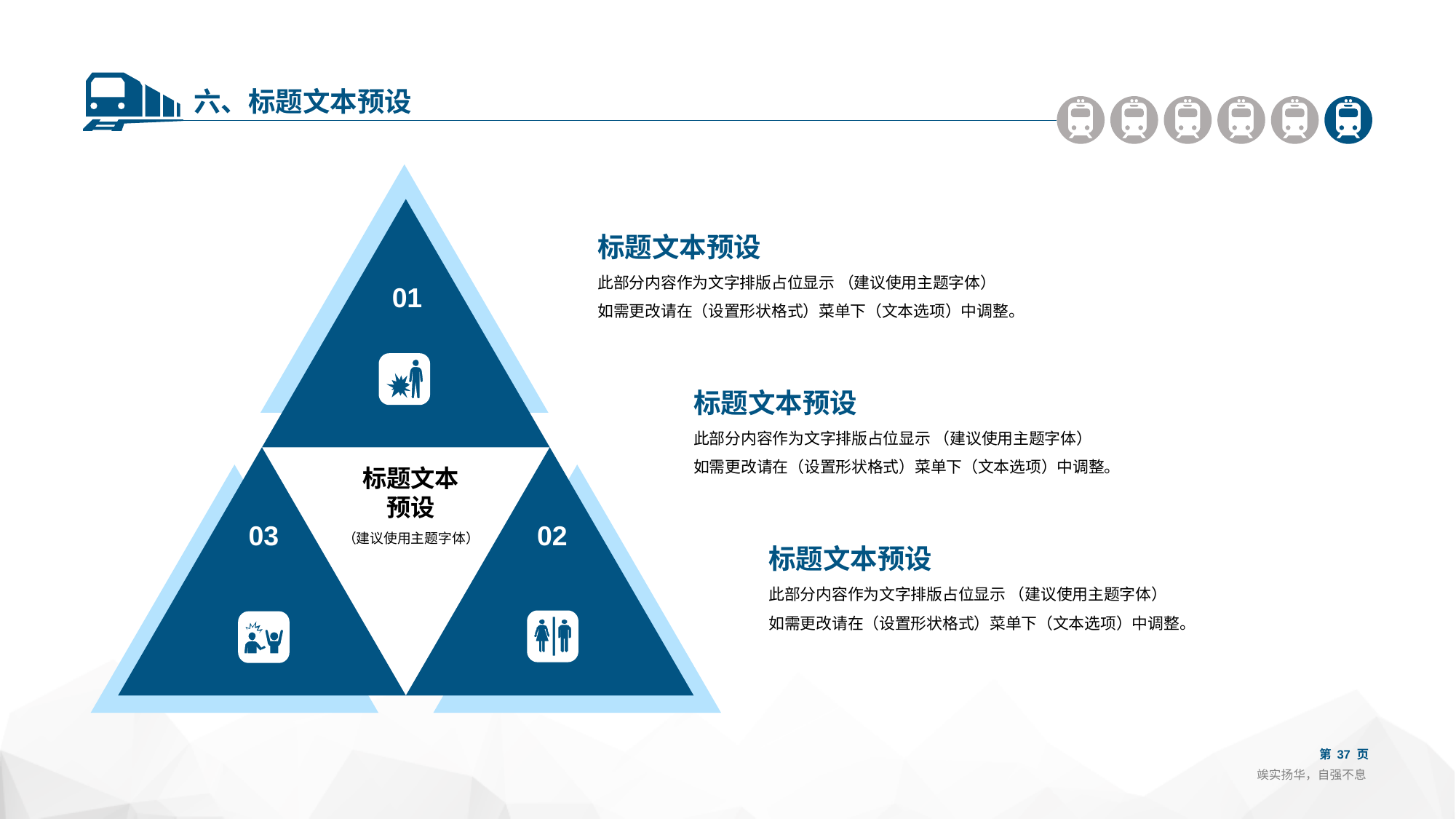

六、标题文本预设

标题文本预设
此部分内容作为文字排版占位显示 （建议使用主题字体）
如需更改请在（设置形状格式）菜单下（文本选项）中调整。
01

标题文本预设
此部分内容作为文字排版占位显示 （建议使用主题字体）
如需更改请在（设置形状格式）菜单下（文本选项）中调整。

标题文本
预设
（建议使用主题字体）

03
02
标题文本预设
此部分内容作为文字排版占位显示 （建议使用主题字体）
如需更改请在（设置形状格式）菜单下（文本选项）中调整。

第 37 页
竢实扬华，自强不息